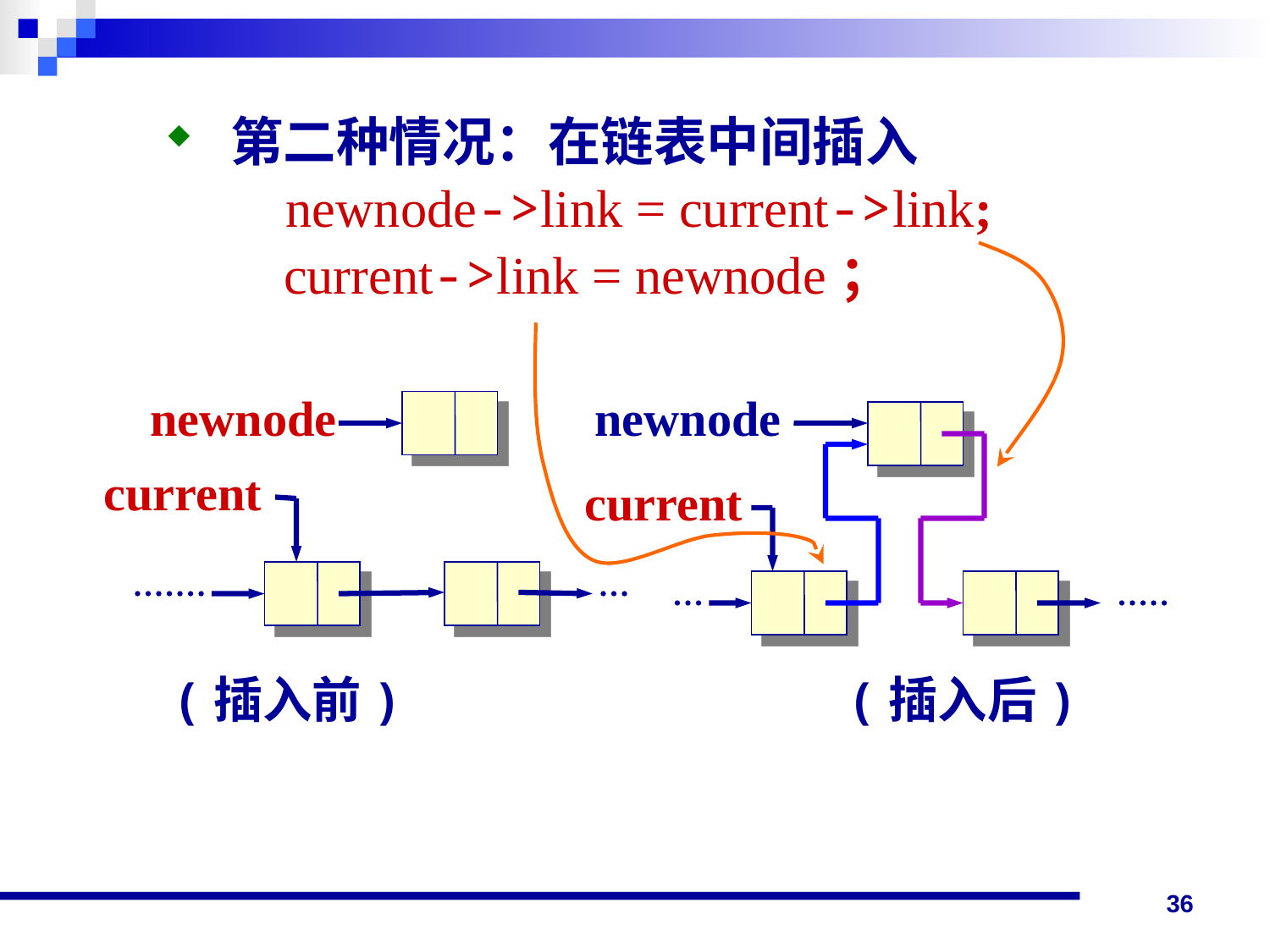

第二种情况：在链表中间插入
         newnode->link = current->link;
	          current->link = newnode；

newnode
newnode

current
current

(插入前)               (插入后)
36